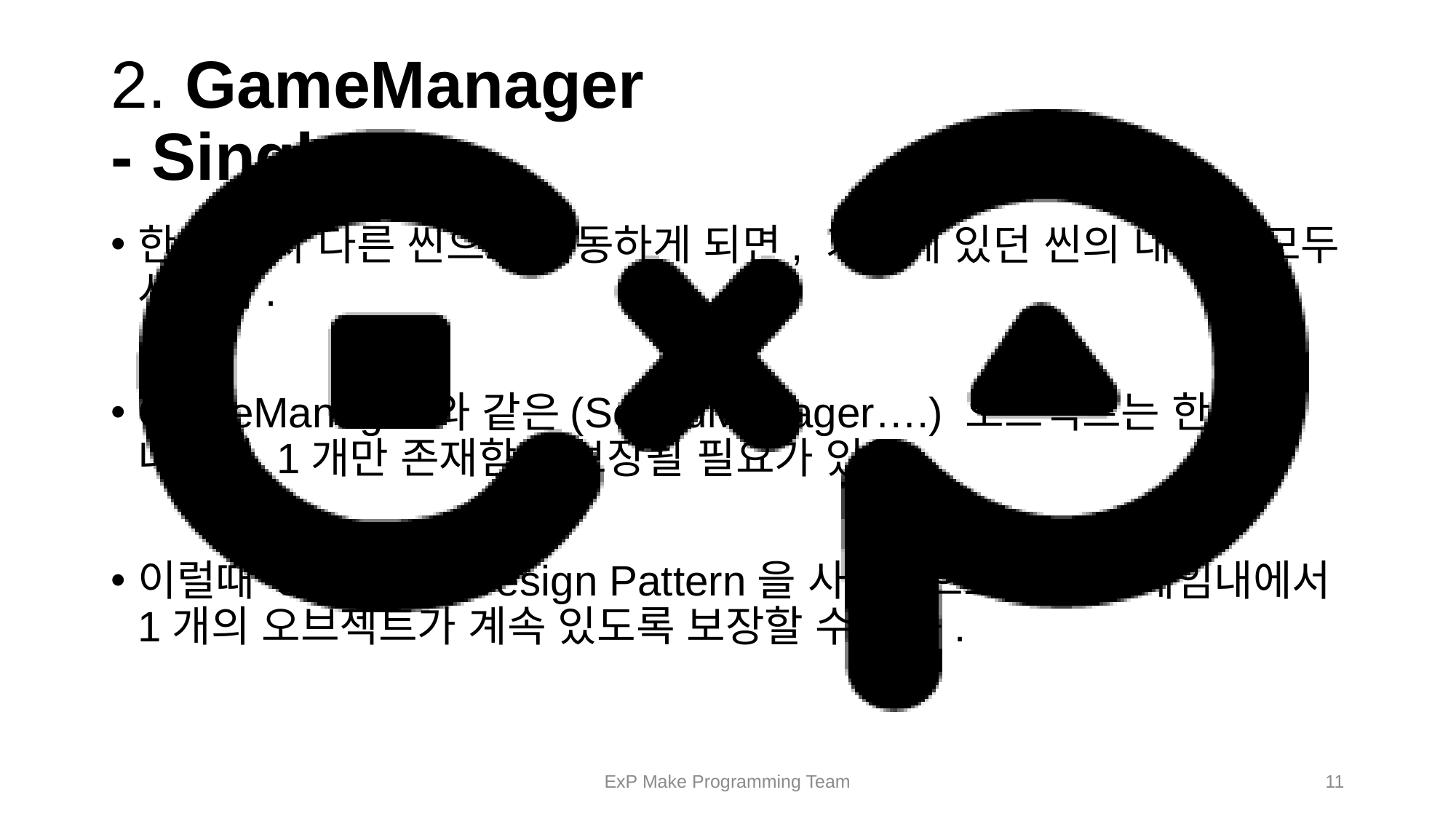

# 2. GameManager - Singleton
한 씬에서 다른 씬으로 이동하게 되면, 기존에 있던 씬의 내용은 모두 사라짐.

GameManager와 같은(SoundManager….) 오브젝트는 한 게임 내에서 1개만 존재함이 보장될 필요가 있음.

이럴때 Singleton Design Pattern을 사용함으로써, 한 게임내에서 1개의 오브젝트가 계속 있도록 보장할 수 있음.
ExP Make Programming Team
11